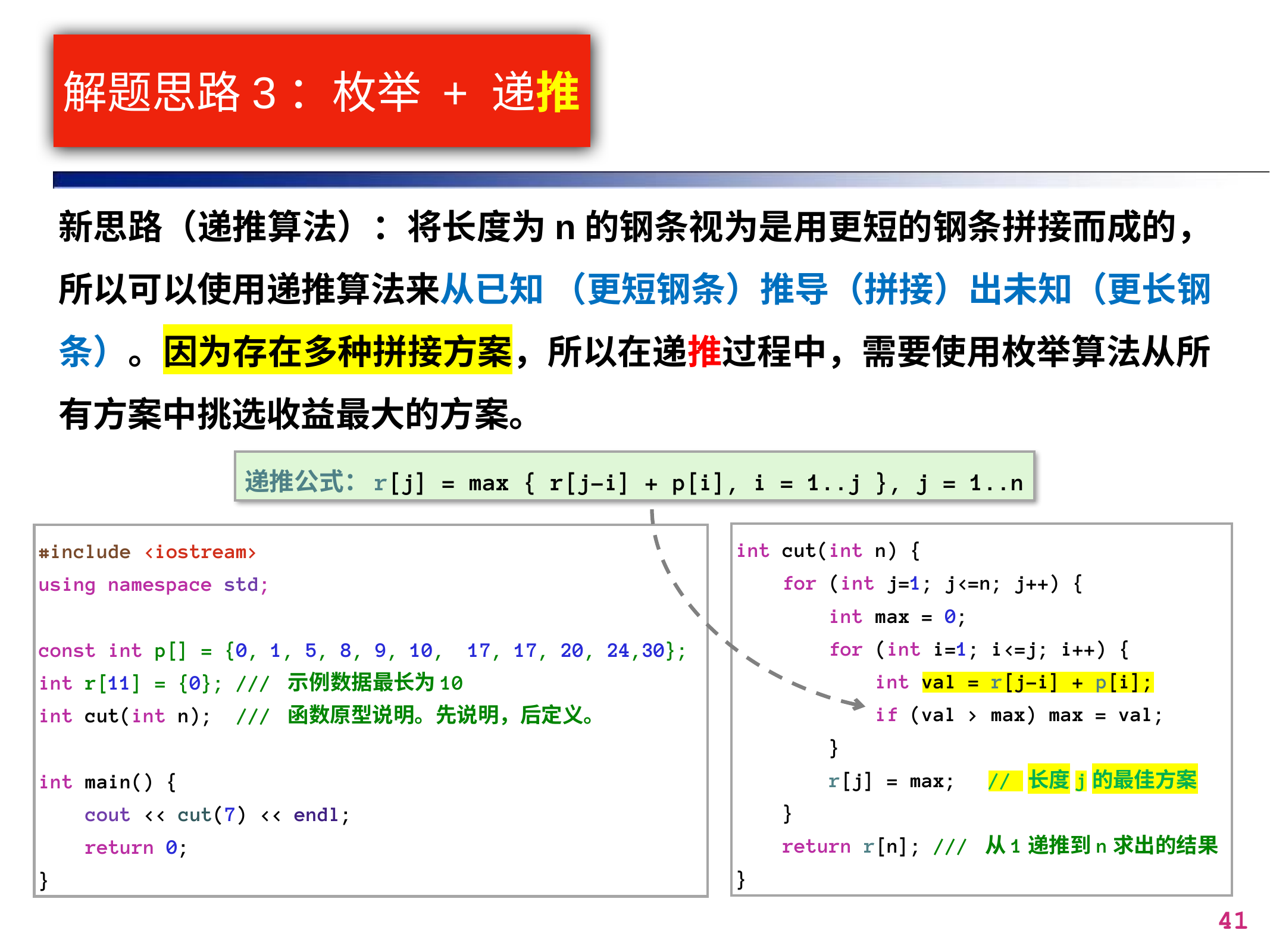

# 解题思路3：枚举 + 递推
新思路（递推算法）：将长度为n的钢条视为是用更短的钢条拼接而成的，所以可以使用递推算法来从已知 （更短钢条）推导（拼接）出未知（更长钢条）。因为存在多种拼接方案，所以在递推过程中，需要使用枚举算法从所有方案中挑选收益最大的方案。

递推公式：r[j] = max { r[j-i] + p[i], i = 1..j }, j = 1..n
int cut(int n) {
    for (int j=1; j<=n; j++) {
        int max = 0;
        for (int i=1; i<=j; i++) {
            int val = r[j-i] + p[i];
            if (val > max) max = val;
        }
        r[j] = max;　// 长度j的最佳方案
    }
    return r[n]; /// 从1递推到n求出的结果
}
#include <iostream>
using namespace std;

const int p[] = {0, 1, 5, 8, 9, 10,  17, 17, 20, 24,30};
int r[11] = {0}; /// 示例数据最长为10
int cut(int n);  /// 函数原型说明。先说明，后定义。
int main() {
    cout << cut(7) << endl;
    return 0;
}
41